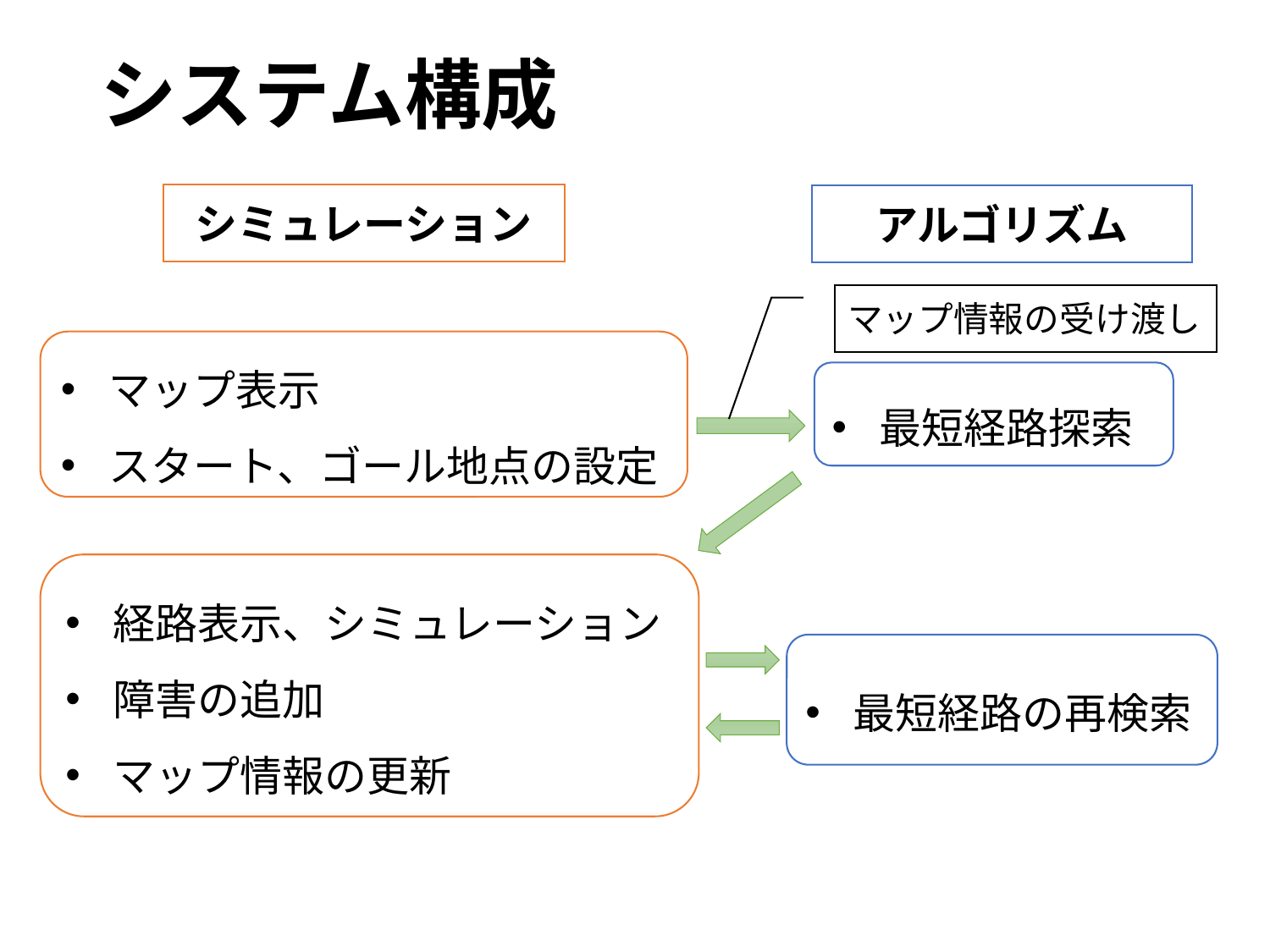

# システム構成

シミュレーション
アルゴリズム

マップ情報の受け渡し
マップ表示
スタート、ゴール地点の設定
最短経路探索

経路表示、シミュレーション
障害の追加
マップ情報の更新
最短経路の再検索